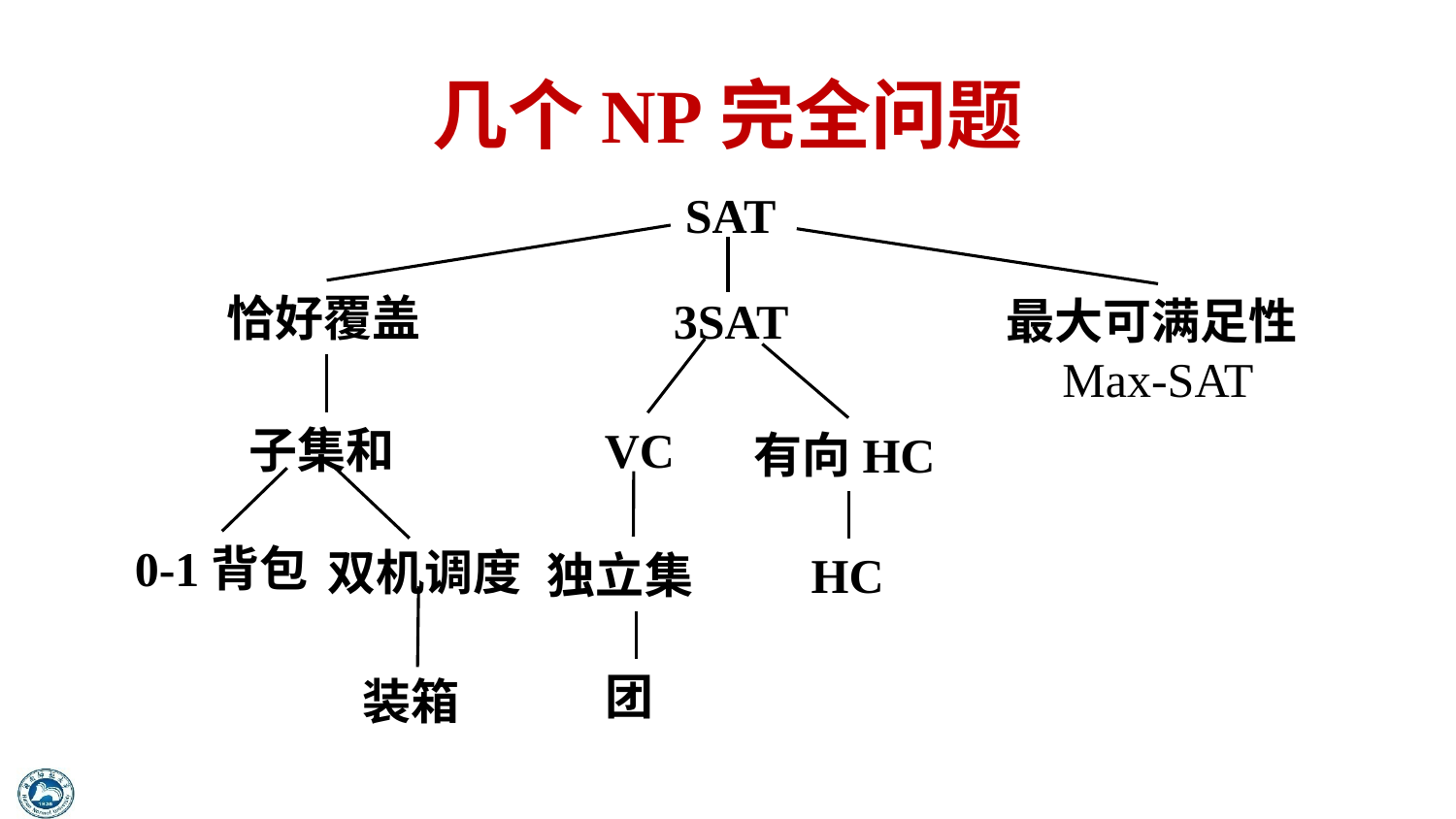

# 几个NP完全问题
SAT
恰好覆盖
最大可满足性
Max-SAT
3SAT
VC
子集和
有向HC
0-1背包
双机调度
独立集
HC
团
装箱